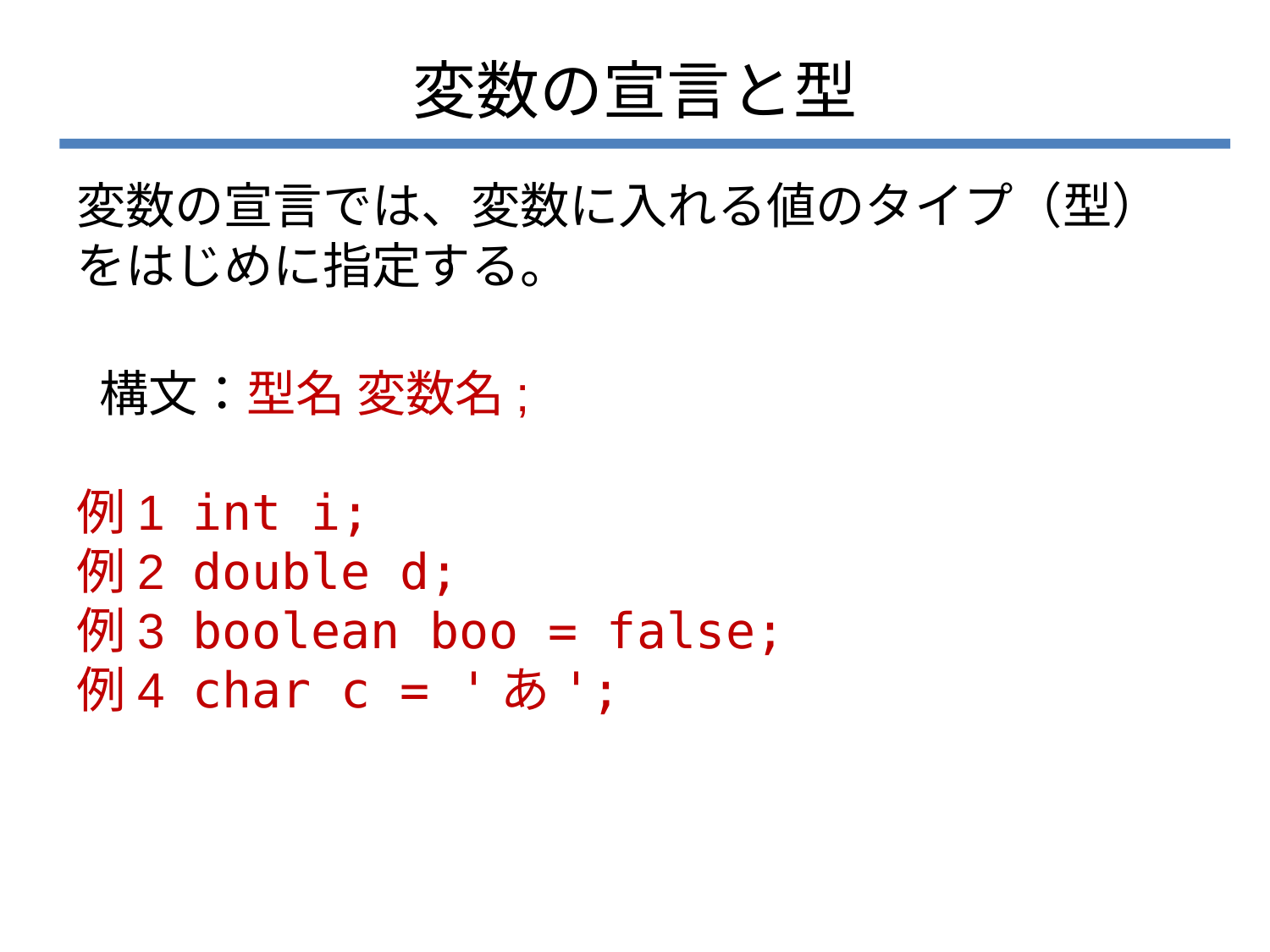

# 変数の宣言と型
変数の宣言では、変数に入れる値のタイプ（型）をはじめに指定する。
 構文：型名 変数名;
例1  int i;
例2  double d;
例3  boolean boo = false;
例4  char c = 'あ';